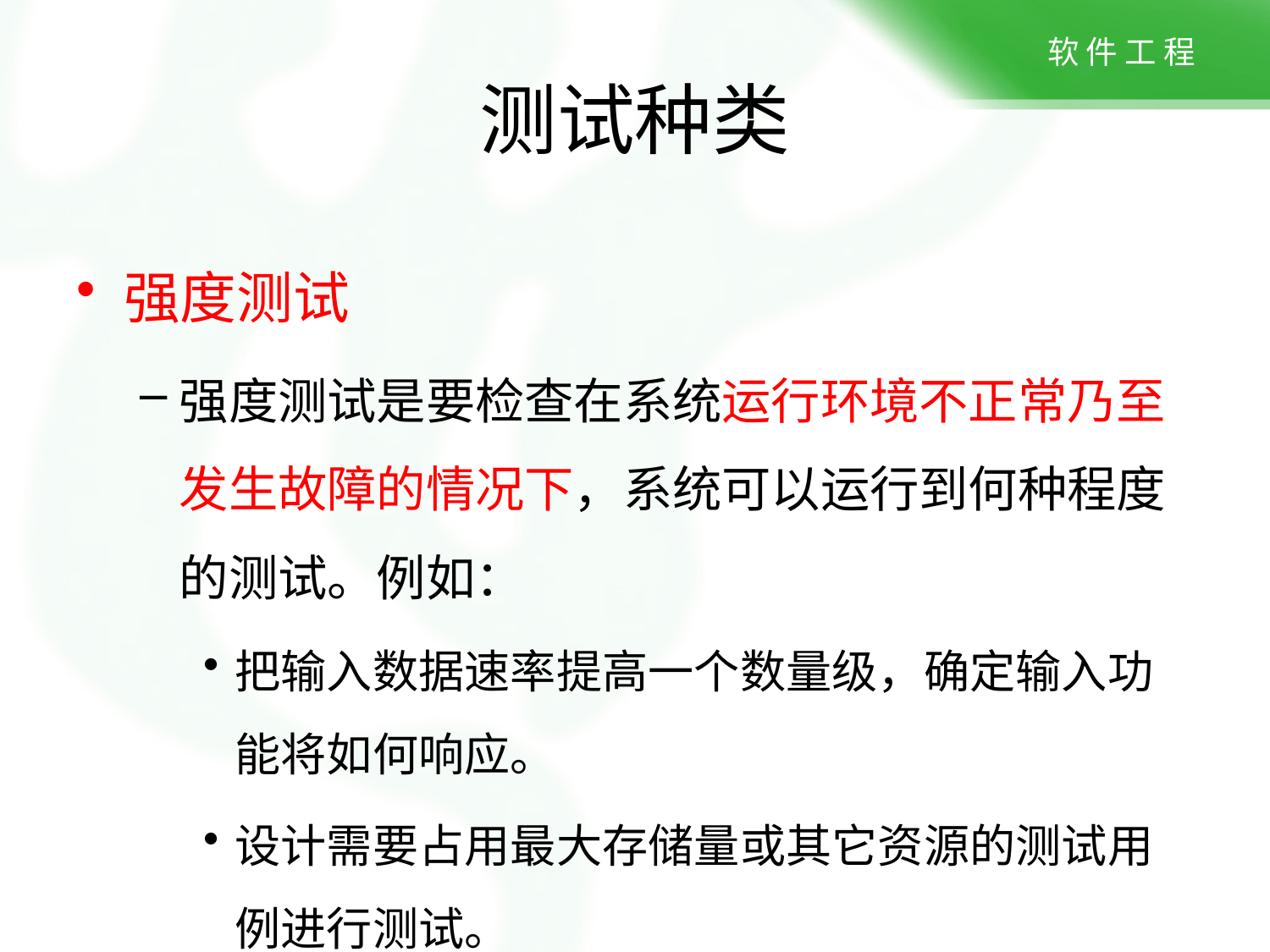

# 测试种类
强度测试
强度测试是要检查在系统运行环境不正常乃至发生故障的情况下，系统可以运行到何种程度的测试。例如：
把输入数据速率提高一个数量级，确定输入功能将如何响应。
设计需要占用最大存储量或其它资源的测试用例进行测试。